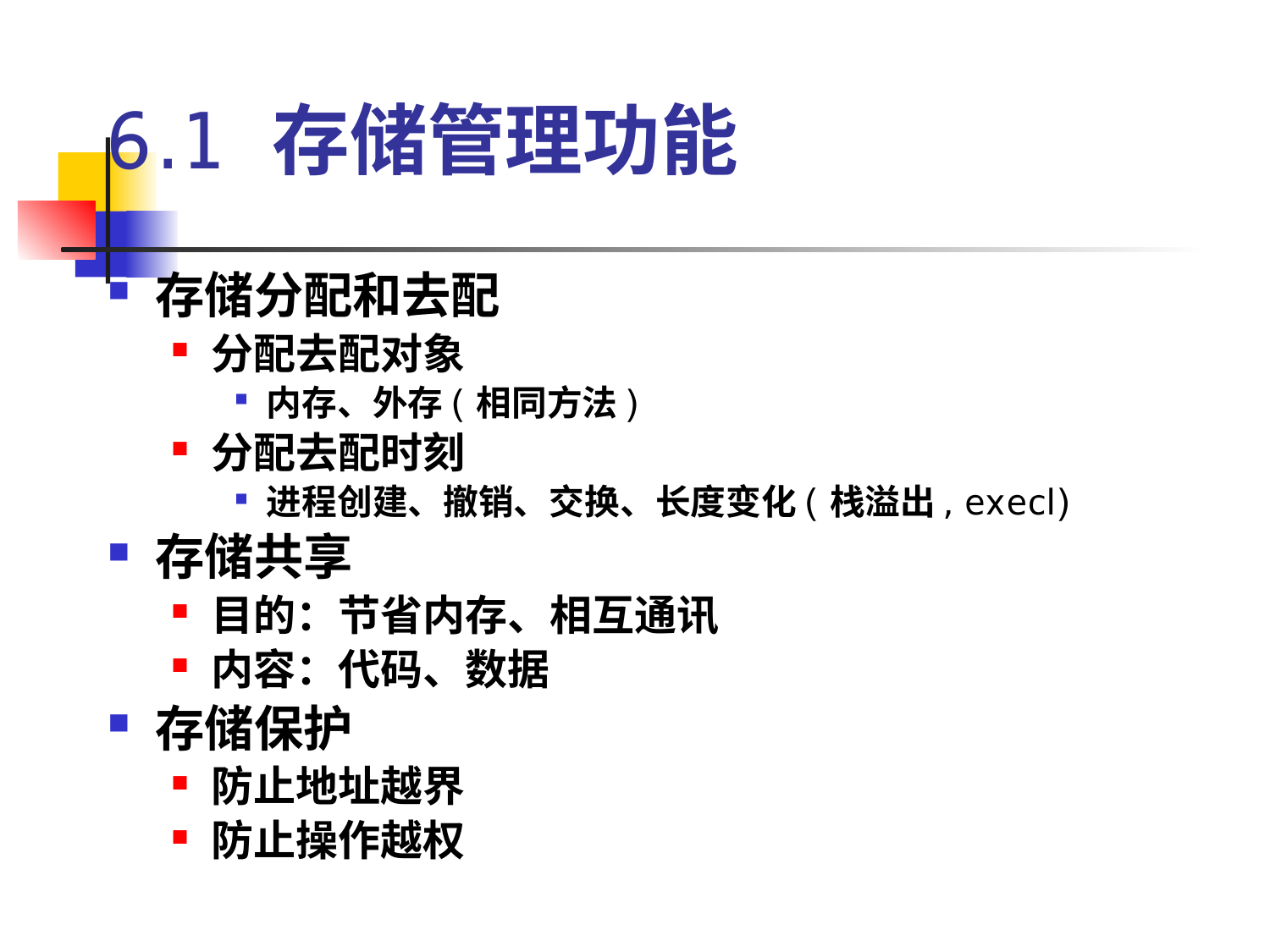

# 6.1 存储管理功能
存储分配和去配
分配去配对象
内存、外存(相同方法)
分配去配时刻
进程创建、撤销、交换、长度变化(栈溢出, execl)
存储共享
目的：节省内存、相互通讯
内容：代码、数据
存储保护
防止地址越界
防止操作越权